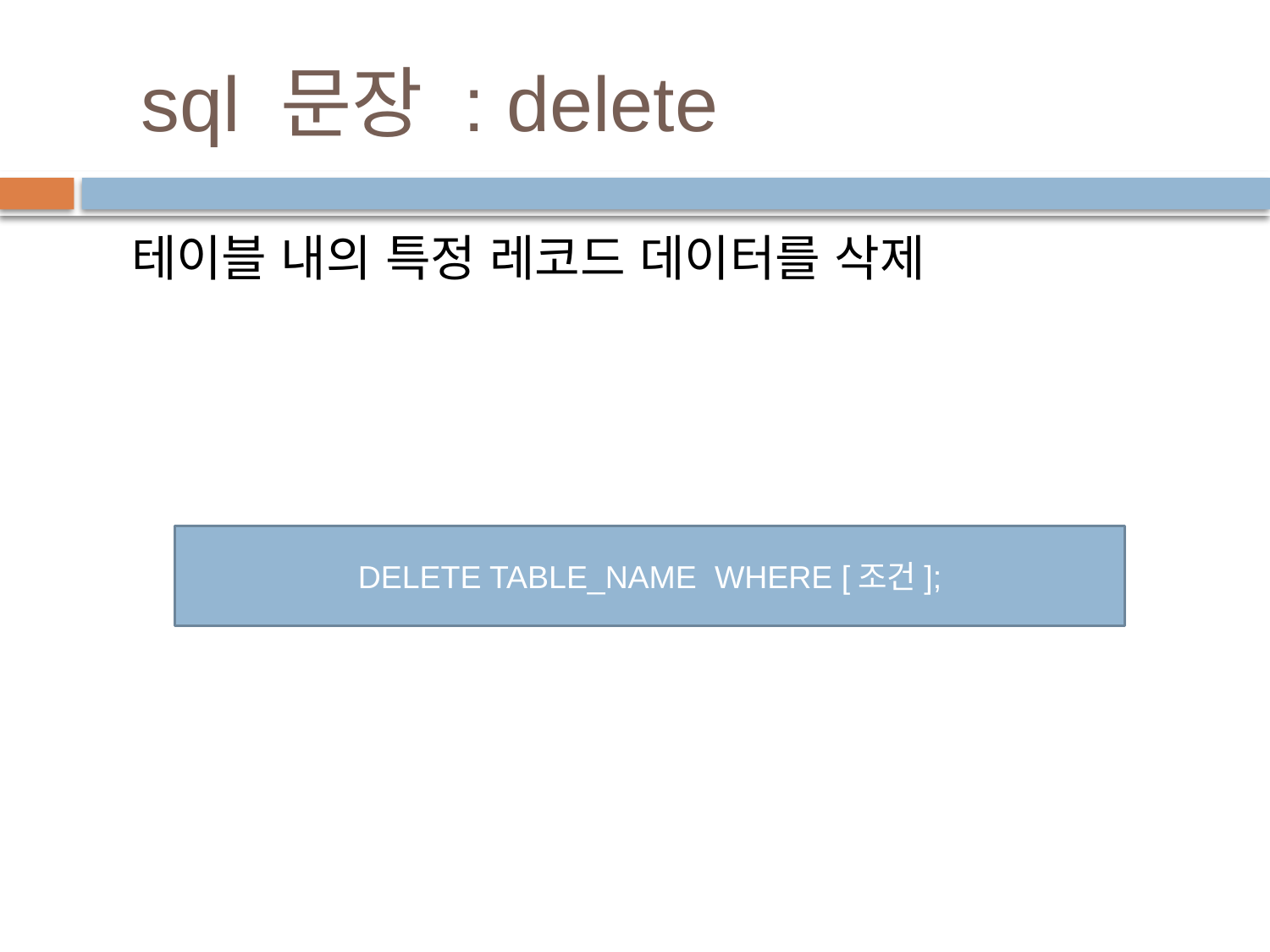

# sql 문장 : delete
  테이블 내의 특정 레코드 데이터를 삭제
DELETE TABLE_NAME  WHERE [조건];